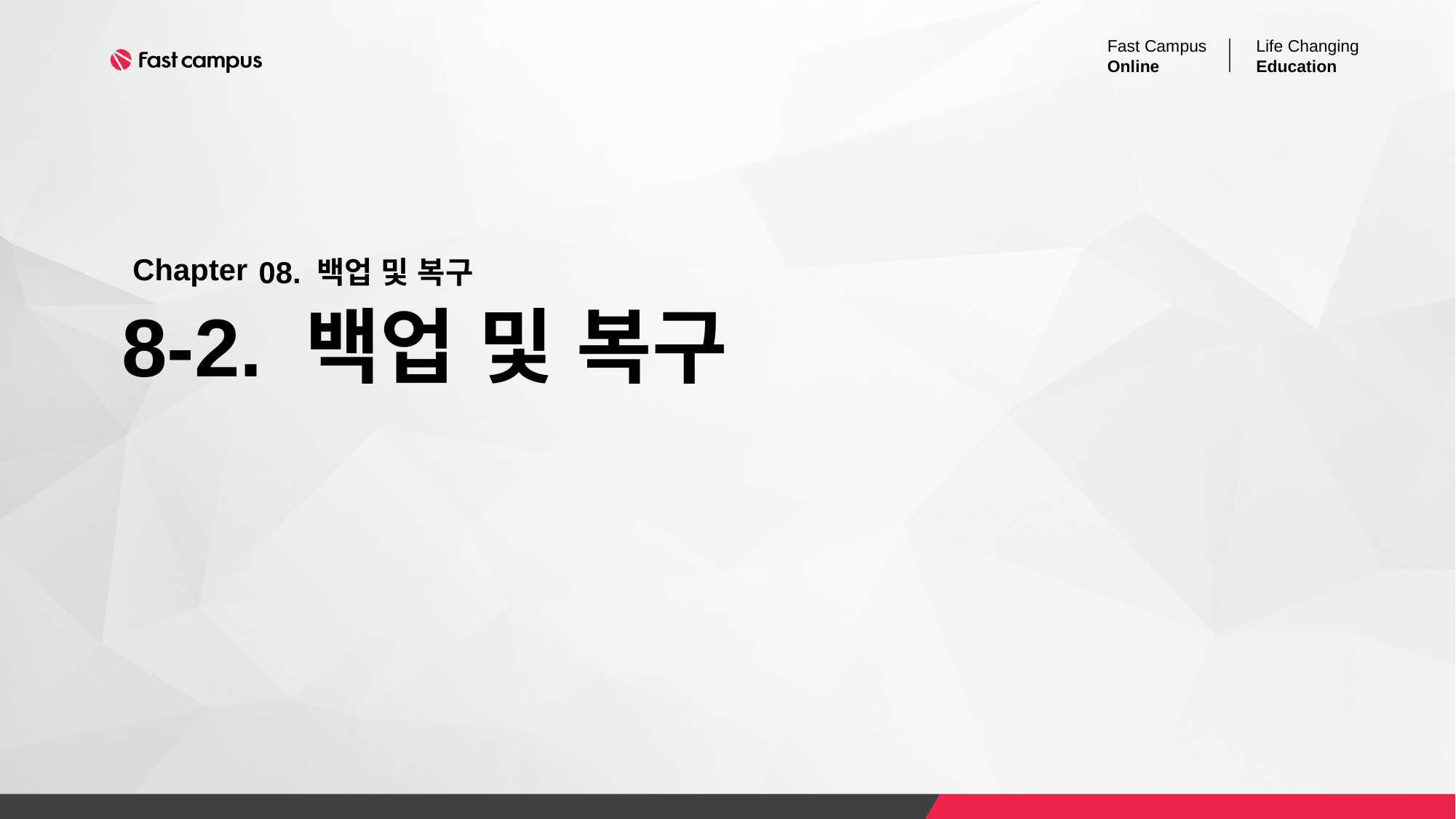

08. 백업 및 복구
# 8-2. 백업 및 복구